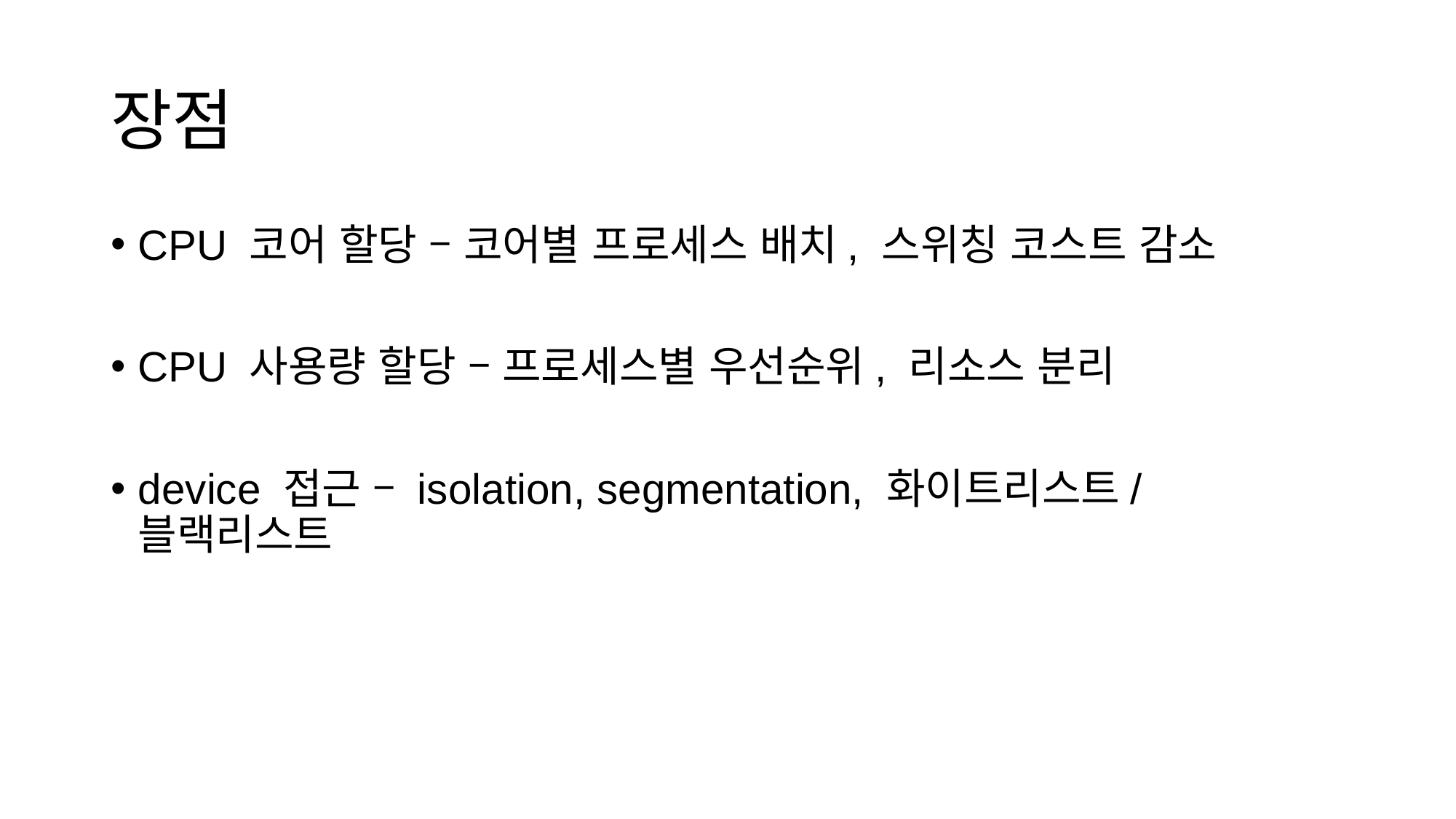

# 장점
CPU 코어 할당 – 코어별 프로세스 배치, 스위칭 코스트 감소

CPU 사용량 할당 – 프로세스별 우선순위, 리소스 분리

device 접근 – isolation, segmentation, 화이트리스트/블랙리스트